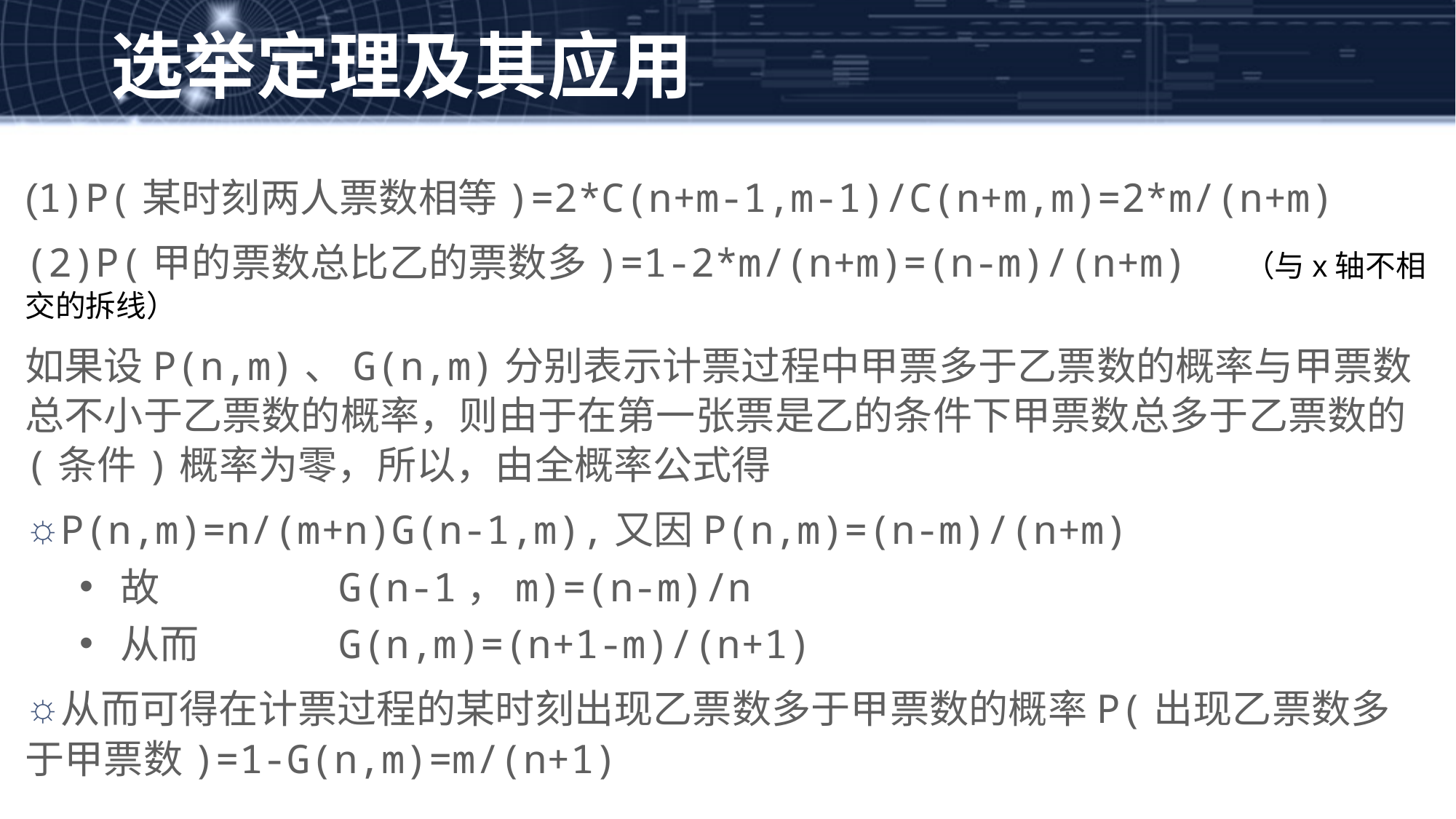

选举定理及其应用
(1)P(某时刻两人票数相等)=2*C(n+m-1,m-1)/C(n+m,m)=2*m/(n+m)
(2)P(甲的票数总比乙的票数多)=1-2*m/(n+m)=(n-m)/(n+m)  （与x轴不相交的拆线）
如果设P(n,m)、G(n,m)分别表示计票过程中甲票多于乙票数的概率与甲票数总不小于乙票数的概率，则由于在第一张票是乙的条件下甲票数总多于乙票数的(条件)概率为零，所以，由全概率公式得
P(n,m)=n/(m+n)G(n-1,m),又因P(n,m)=(n-m)/(n+m)
故		G(n-1，m)=(n-m)/n
从而		G(n,m)=(n+1-m)/(n+1)
从而可得在计票过程的某时刻出现乙票数多于甲票数的概率P(出现乙票数多于甲票数)=1-G(n,m)=m/(n+1)